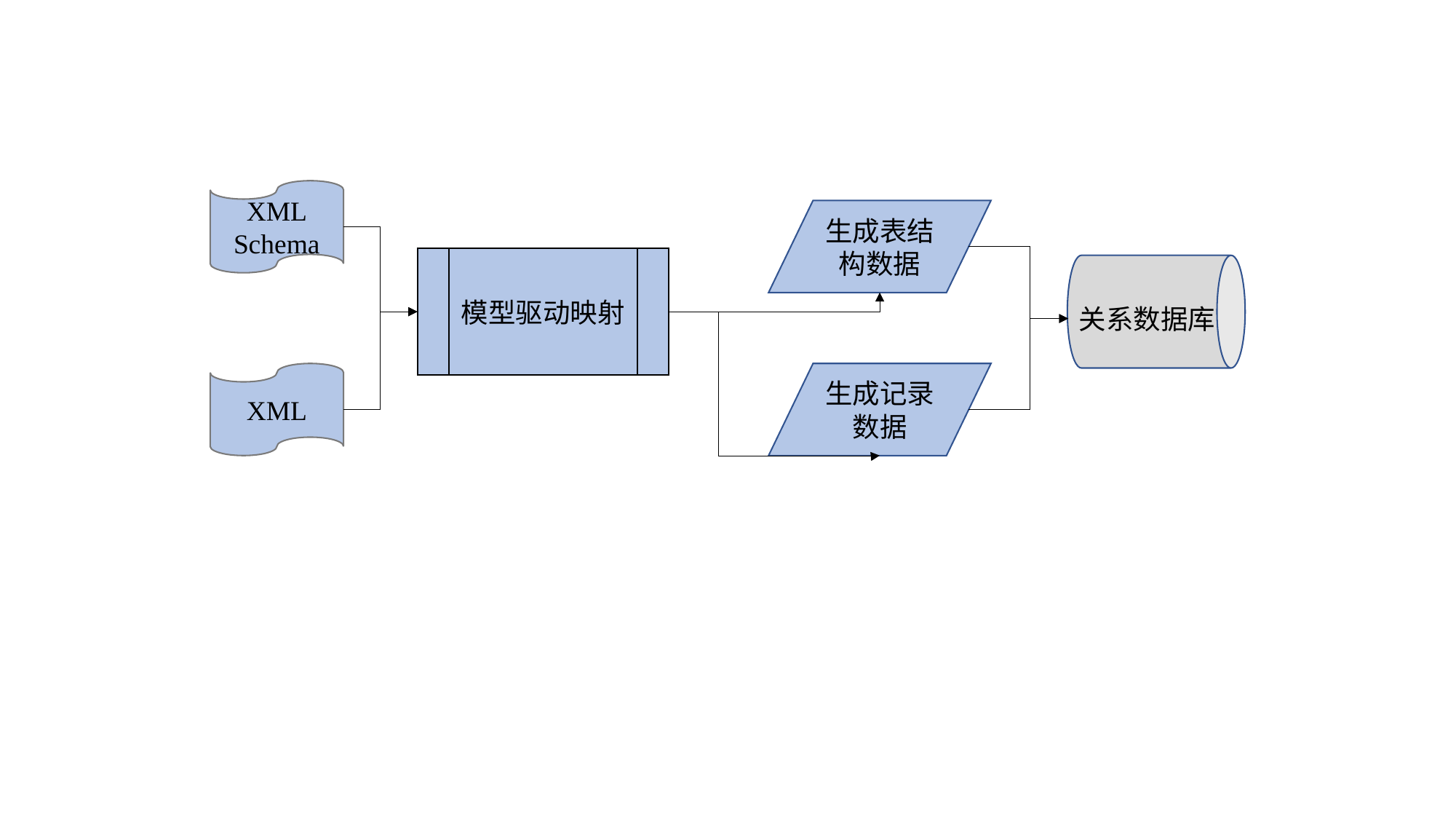

XML
Schema
生成表结构数据

模型驱动映射
关系数据库
XML
生成记录数据